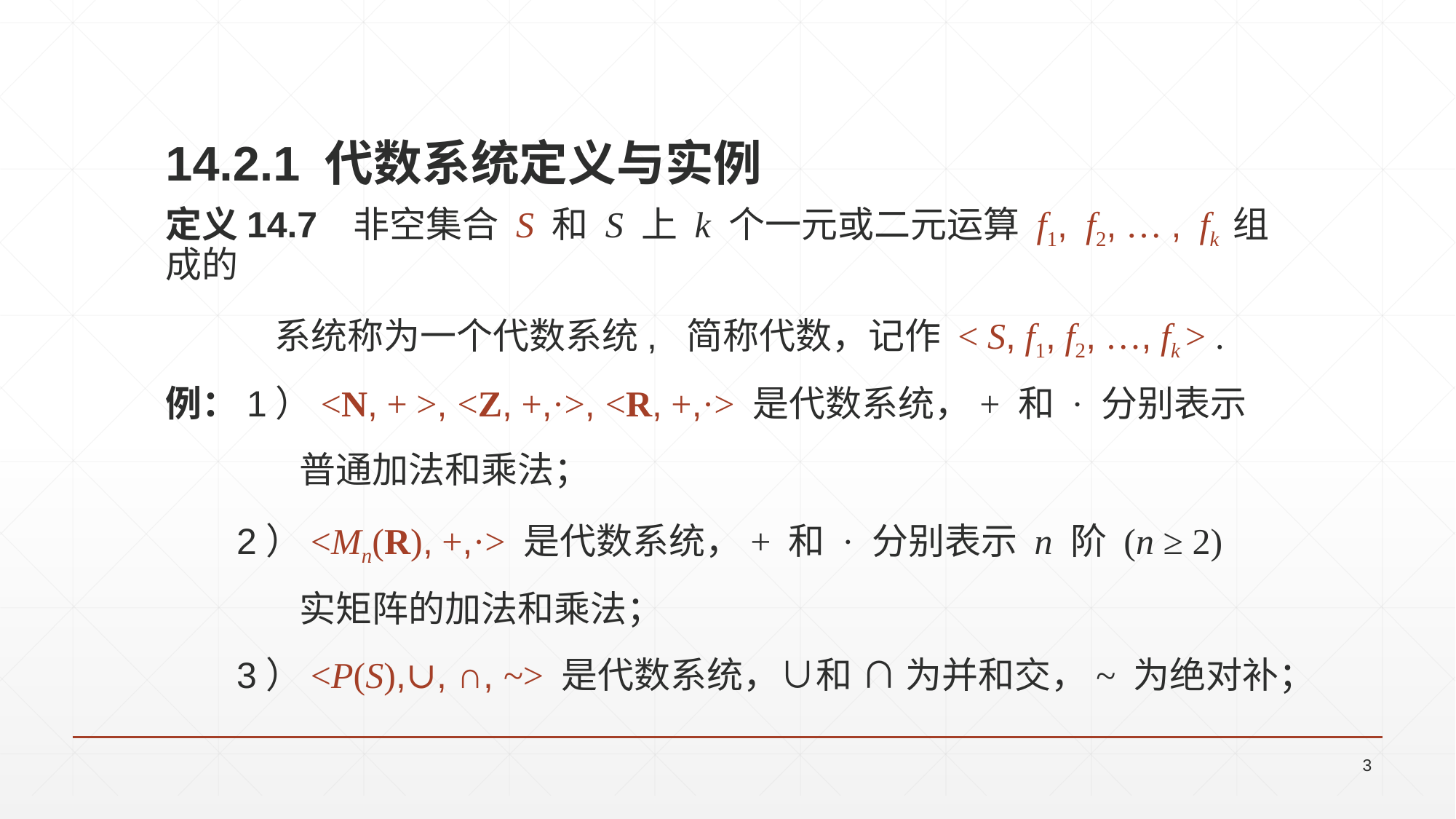

14.2.1 代数系统定义与实例
定义14.7   非空集合 S 和 S 上 k 个一元或二元运算 f1,  f2, … ,  fk 组成的
	系统称为一个代数系统,  简称代数，记作 < S, f1, f2, …, fk > .
例：1）<N, + >, <Z, +,·>, <R, +,·> 是代数系统，+ 和 · 分别表示
	  普通加法和乘法；
       2）<Mn(R), +,·> 是代数系统，+ 和 · 分别表示 n 阶 (n ≥ 2)
	  实矩阵的加法和乘法；
       3）<P(S),∪, ∩, ~> 是代数系统，∪和 ∩ 为并和交，~ 为绝对补；
3